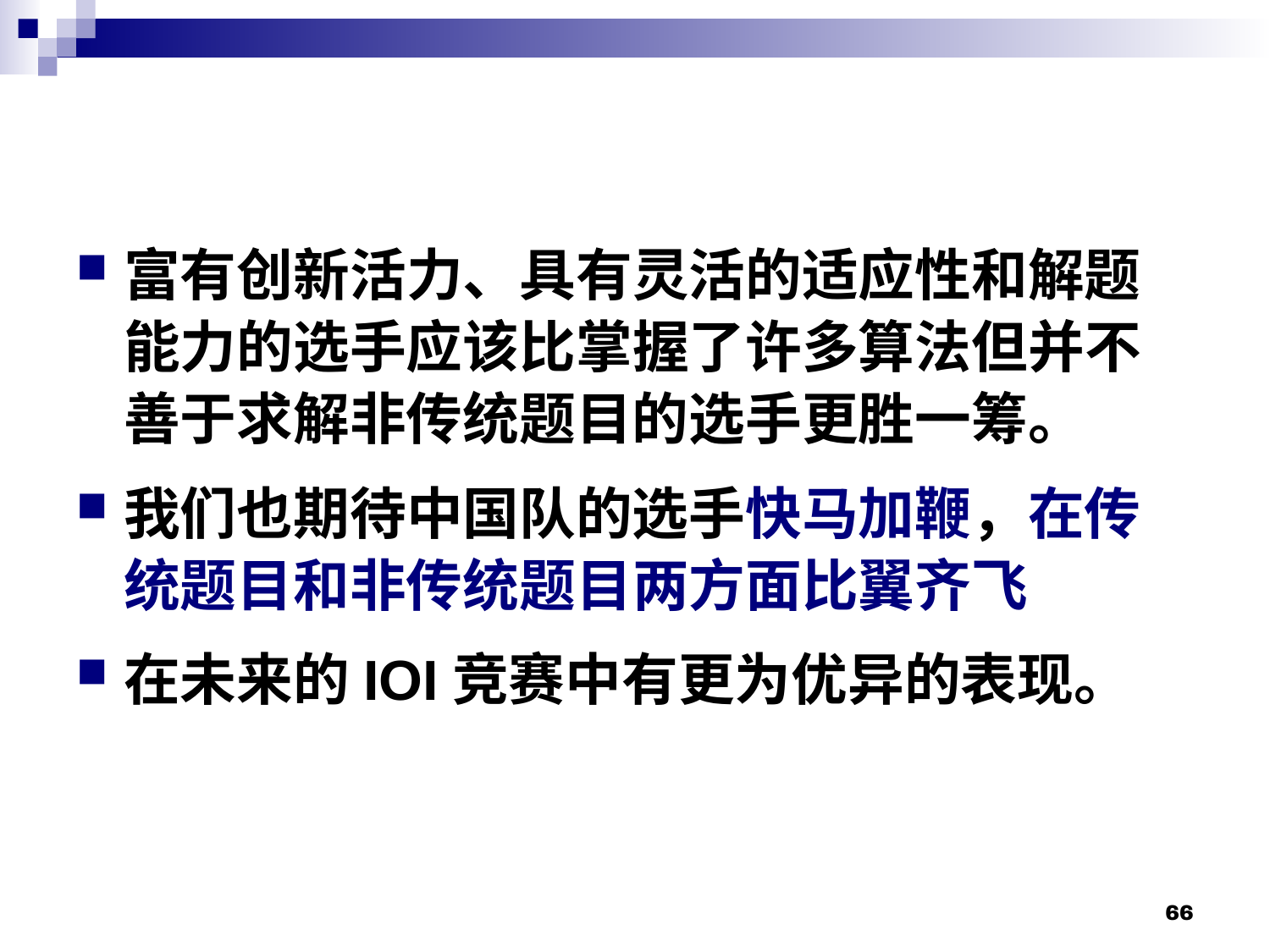

#
富有创新活力、具有灵活的适应性和解题能力的选手应该比掌握了许多算法但并不善于求解非传统题目的选手更胜一筹。
我们也期待中国队的选手快马加鞭，在传统题目和非传统题目两方面比翼齐飞
在未来的IOI竞赛中有更为优异的表现。

66